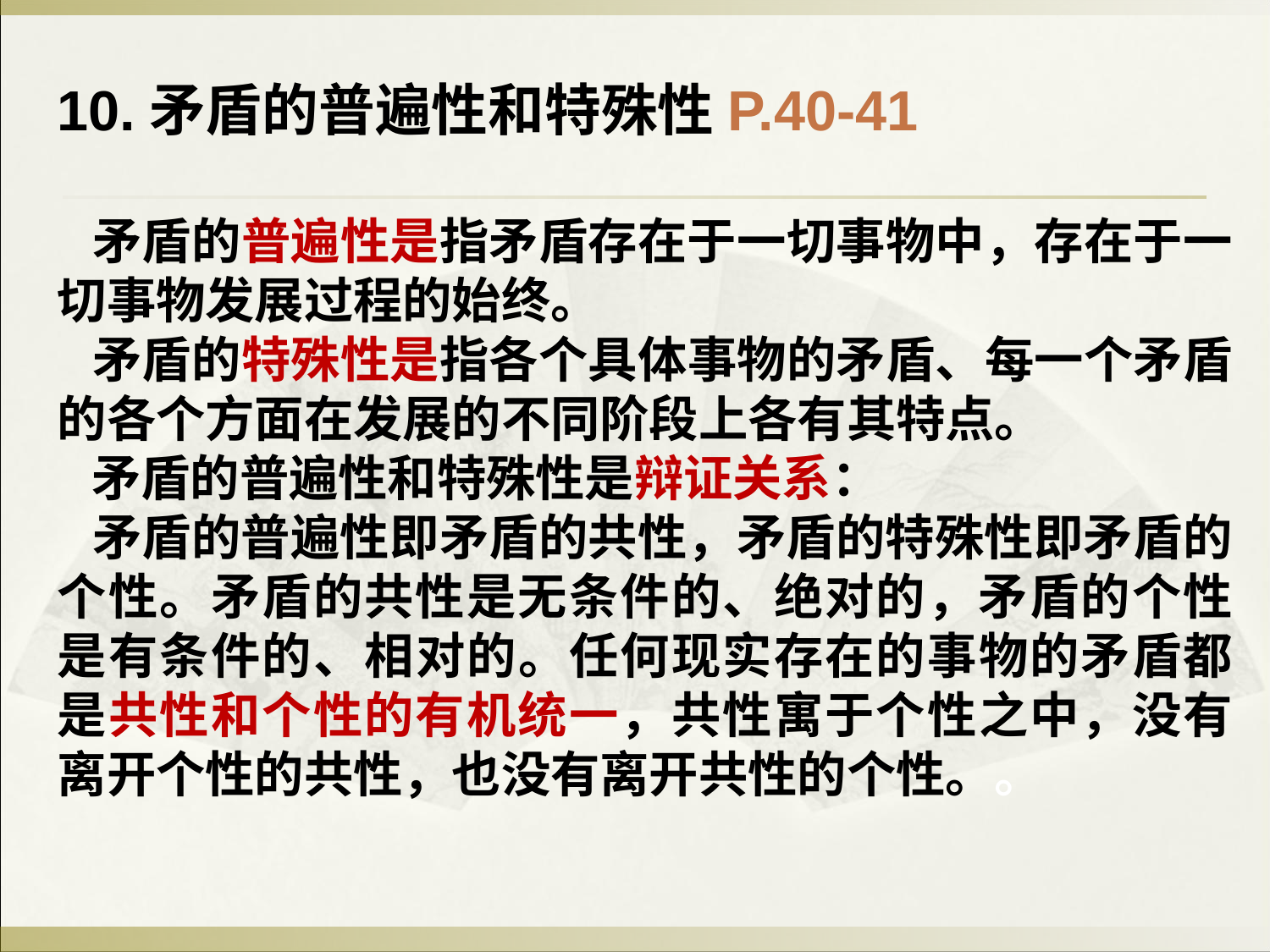

10.矛盾的普遍性和特殊性P.40-41

  矛盾的普遍性是指矛盾存在于一切事物中，存在于一切事物发展过程的始终。
  矛盾的特殊性是指各个具体事物的矛盾、每一个矛盾的各个方面在发展的不同阶段上各有其特点。
  矛盾的普遍性和特殊性是辩证关系：
  矛盾的普遍性即矛盾的共性，矛盾的特殊性即矛盾的个性。矛盾的共性是无条件的、绝对的，矛盾的个性是有条件的、相对的。任何现实存在的事物的矛盾都是共性和个性的有机统一，共性寓于个性之中，没有离开个性的共性，也没有离开共性的个性。。